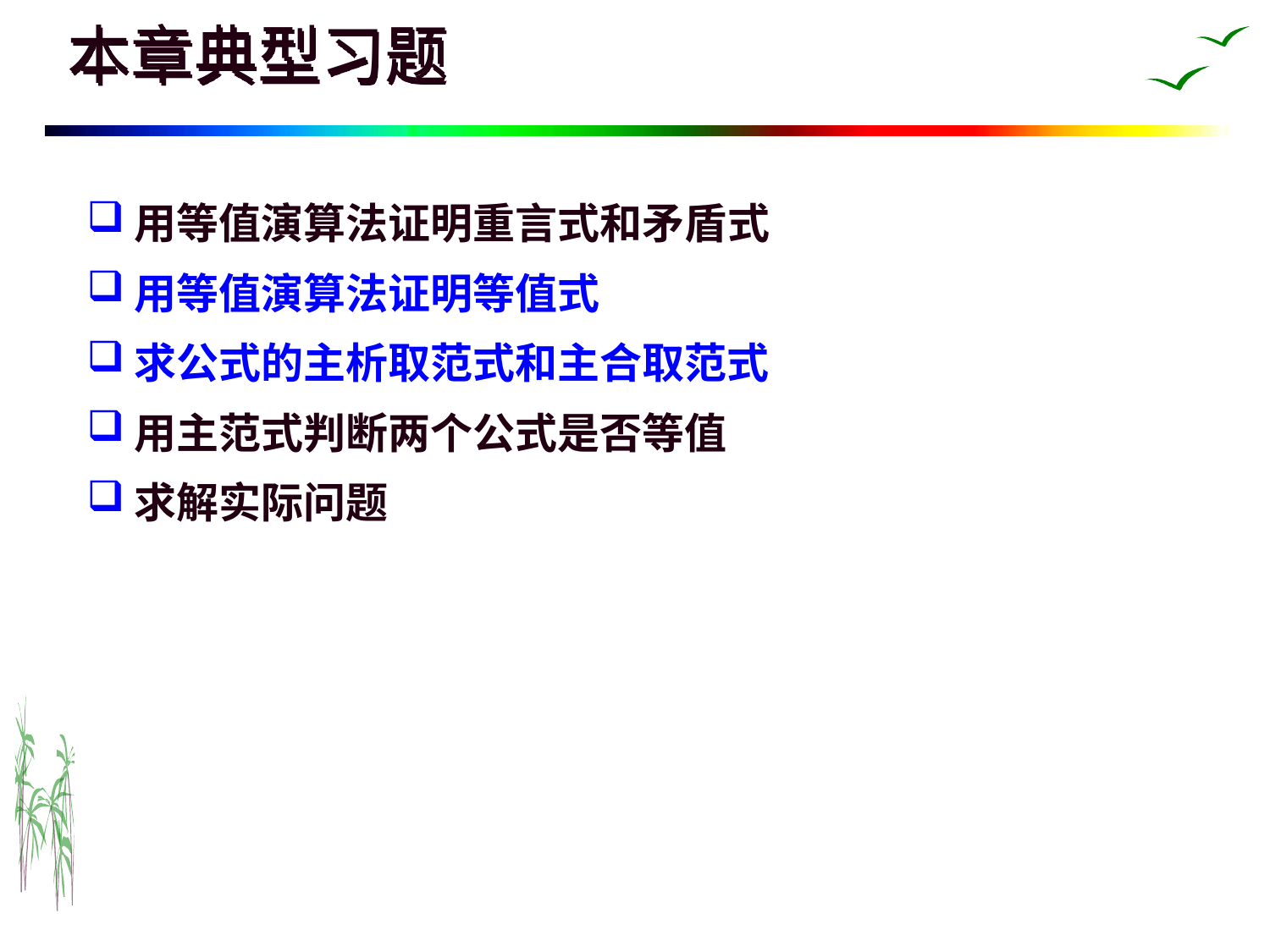

# 本章典型习题
用等值演算法证明重言式和矛盾式
用等值演算法证明等值式
求公式的主析取范式和主合取范式
用主范式判断两个公式是否等值
求解实际问题